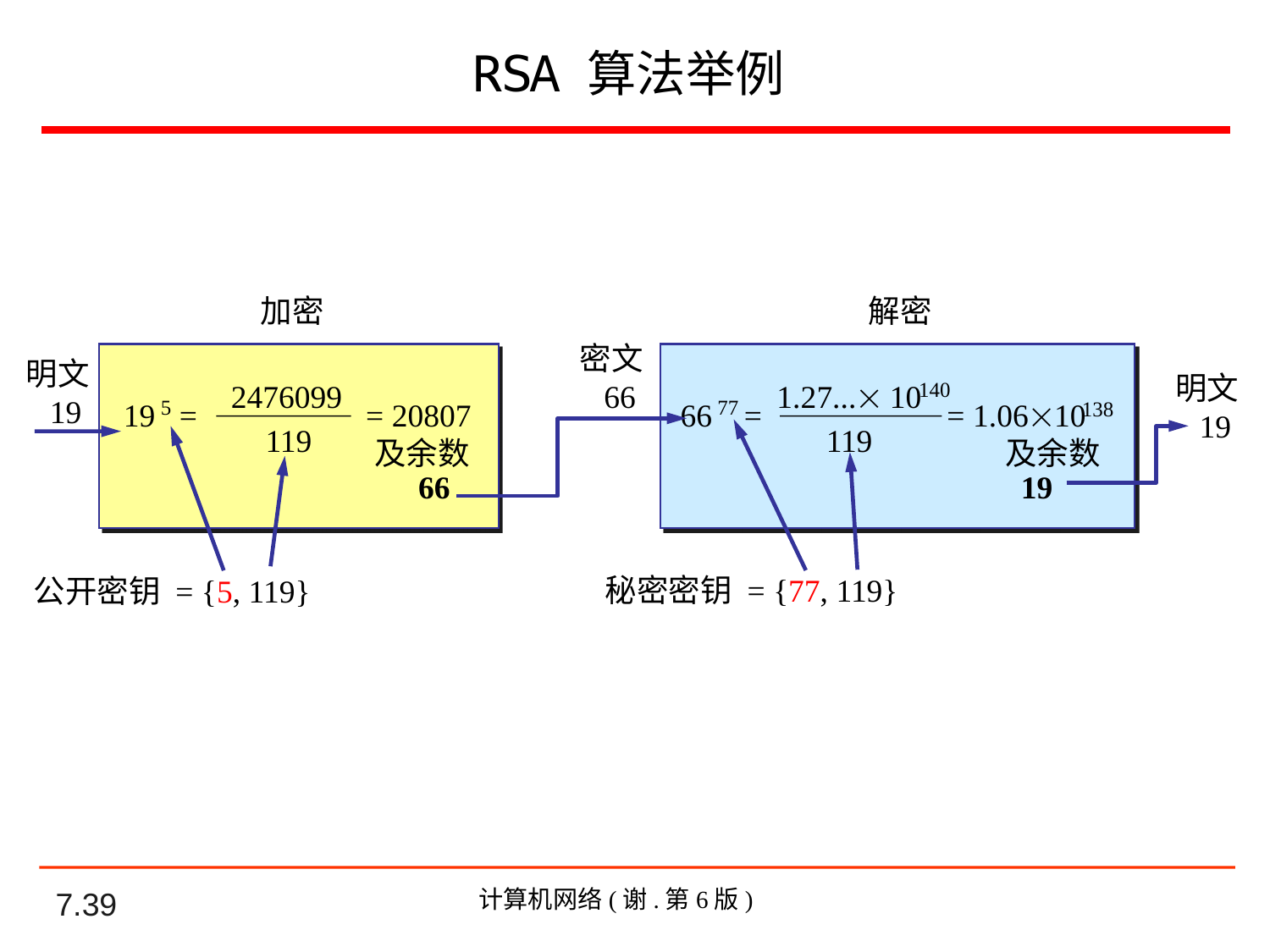

# RSA 算法举例
加密
解密
密文
  66

明文
  19
明文
  19
140
2476099
1.27...× 10
77
5
66    =                       = 1.06×10
19   =                     = 20807
138
119
119

及余数
   66
及余数
   19

秘密密钥 = {77, 119}
公开密钥 = {5, 119}